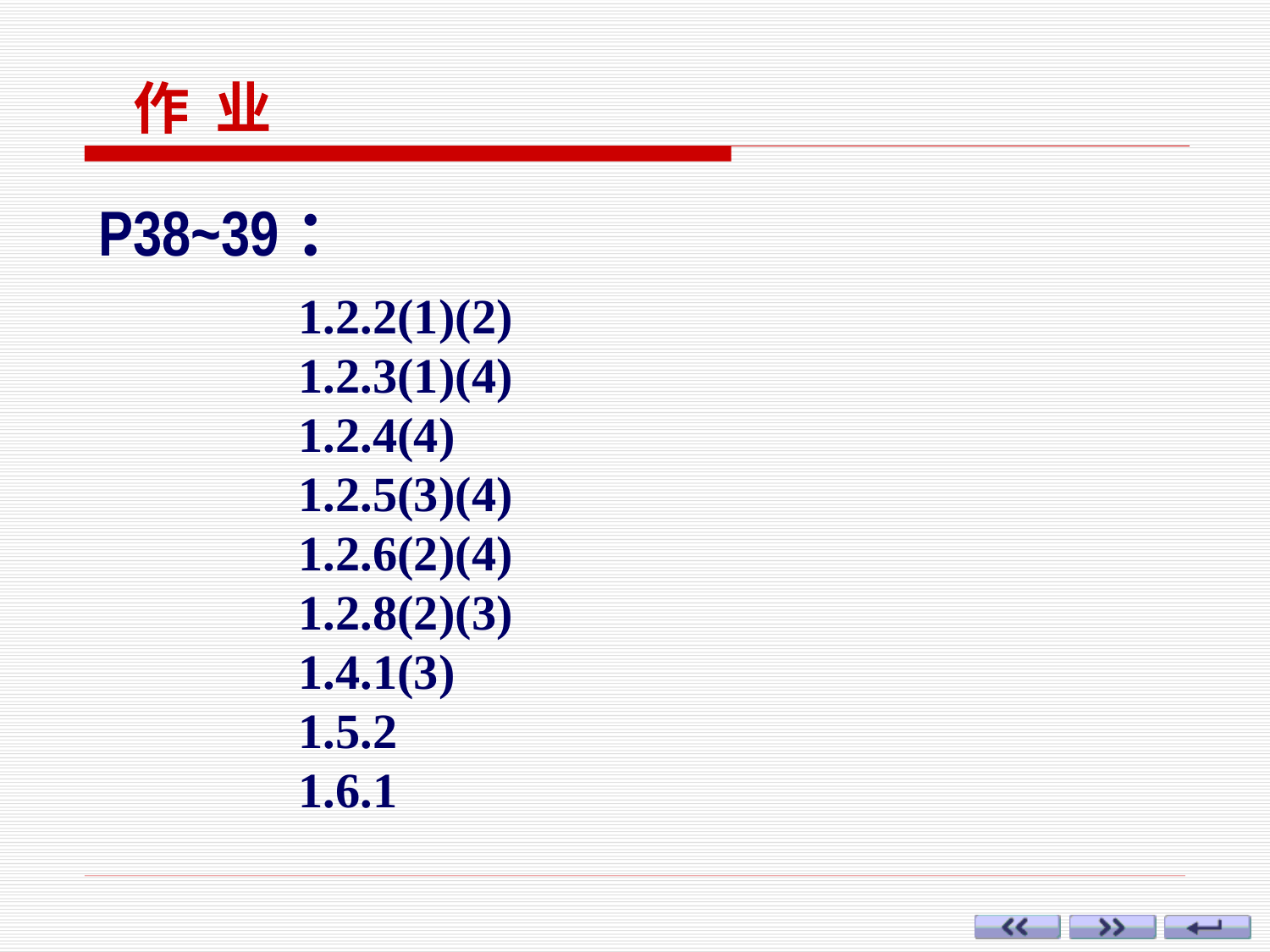

作  业
P38~39：
1.2.2(1)(2)
1.2.3(1)(4)
1.2.4(4)
1.2.5(3)(4)
1.2.6(2)(4)
1.2.8(2)(3)
1.4.1(3)
1.5.2
1.6.1